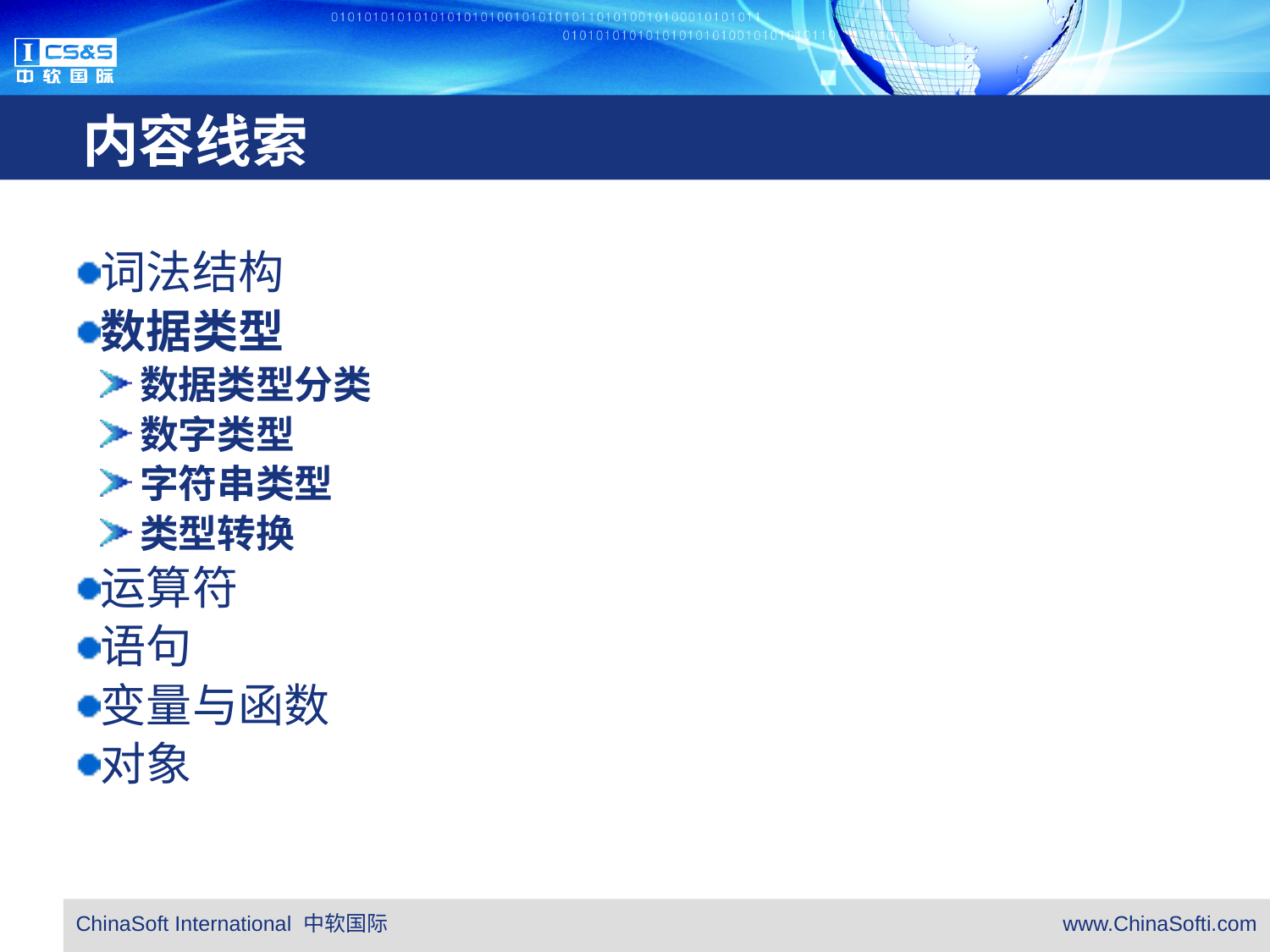

# 内容线索
词法结构
数据类型
数据类型分类
数字类型
字符串类型
类型转换
运算符
语句
变量与函数
对象